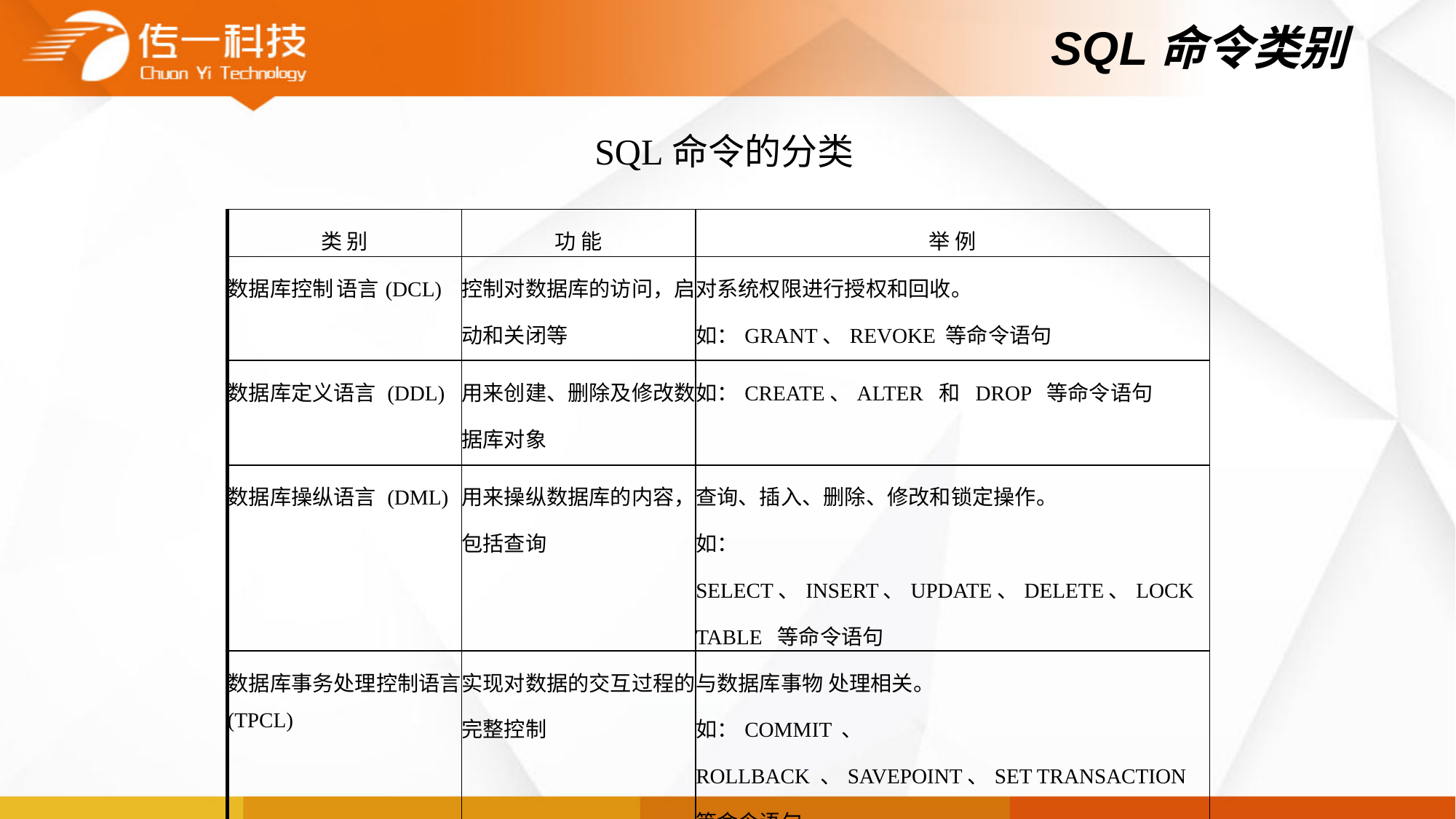

# SQL命令类别
SQL命令的分类
| 类 别 | 功 能 | 举 例 |
| --- | --- | --- |
| 数据库控制 语言(DCL) | 控制对数据库的访问，启动和关闭等 | 对系统权限进行授权和回收。 如：GRANT、REVOKE 等命令语句 |
| 数据库定义语言 (DDL) | 用来创建、删除及修改数据库对象 | 如：CREATE、ALTER 和 DROP 等命令语句 |
| 数据库操纵语言 (DML) | 用来操纵数据库的内容，包括查询 | 查询、插入、删除、修改和锁定操作。 如：SELECT、INSERT、UPDATE、DELETE、LOCK TABLE 等命令语句 |
| 数据库事务处理控制语言(TPCL) | 实现对数据的交互过程的完整控制 | 与数据库事物 处理相关。 如：COMMIT 、 ROLLBACK 、SAVEPOINT、SET TRANSACTION 等命令语句 |